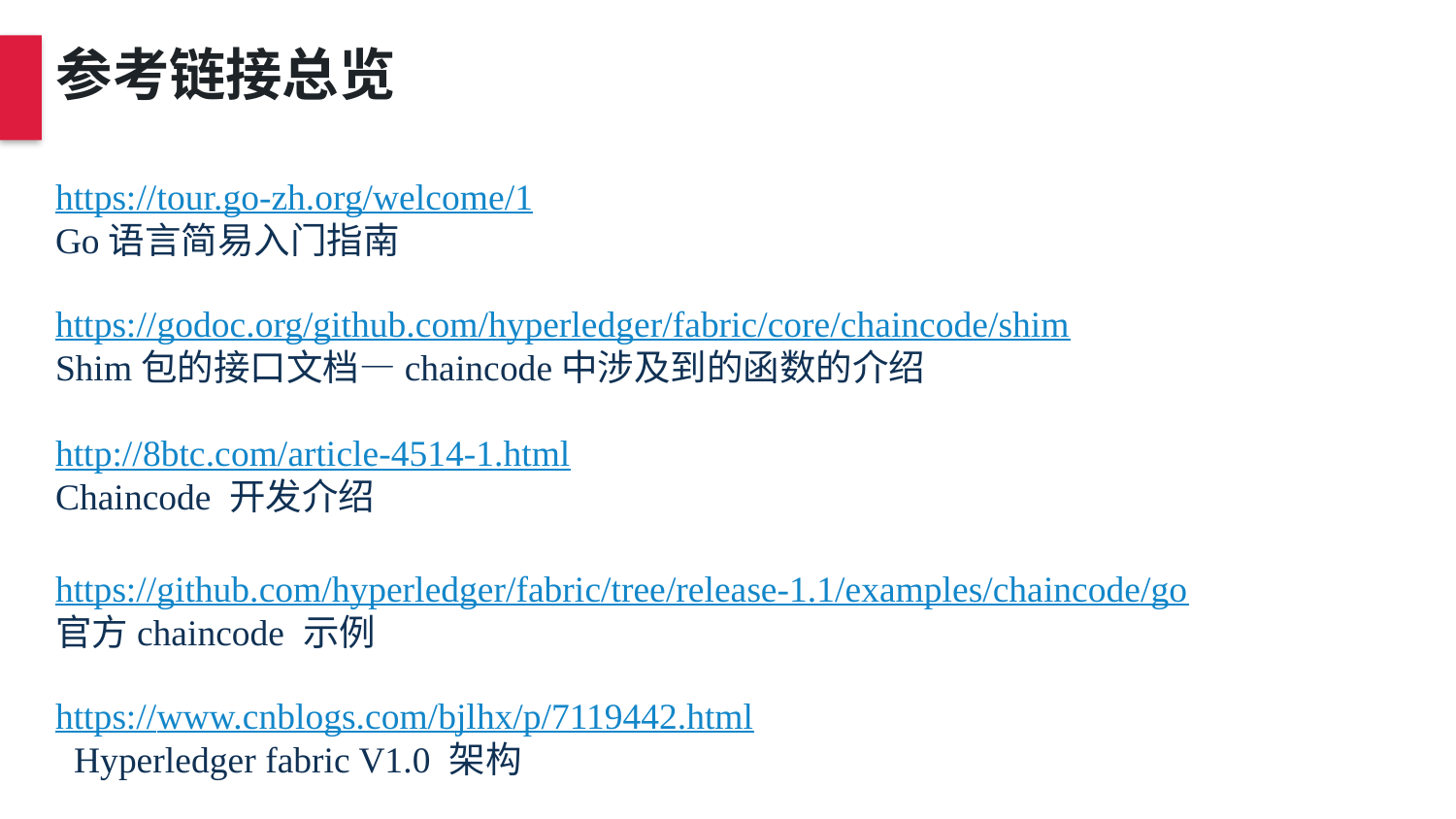

参考链接总览

https://tour.go-zh.org/welcome/1
Go语言简易入门指南
https://godoc.org/github.com/hyperledger/fabric/core/chaincode/shim
Shim包的接口文档—chaincode中涉及到的函数的介绍
http://8btc.com/article-4514-1.html
Chaincode 开发介绍
https://github.com/hyperledger/fabric/tree/release-1.1/examples/chaincode/go
官方chaincode 示例
https://www.cnblogs.com/bjlhx/p/7119442.html
  Hyperledger fabric V1.0 架构